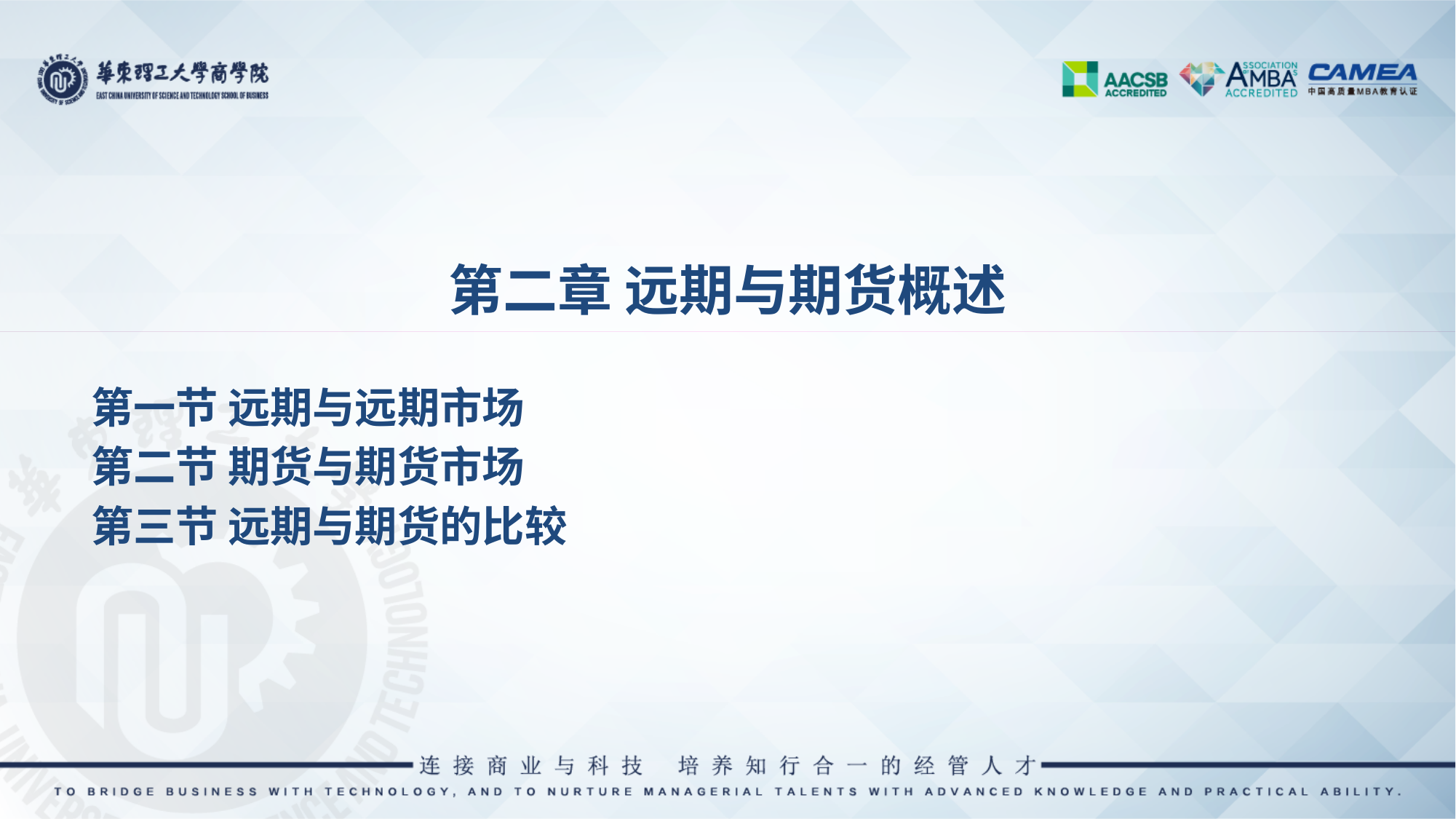

第二章 远期与期货概述
第一节 远期与远期市场
第二节 期货与期货市场
第三节 远期与期货的比较